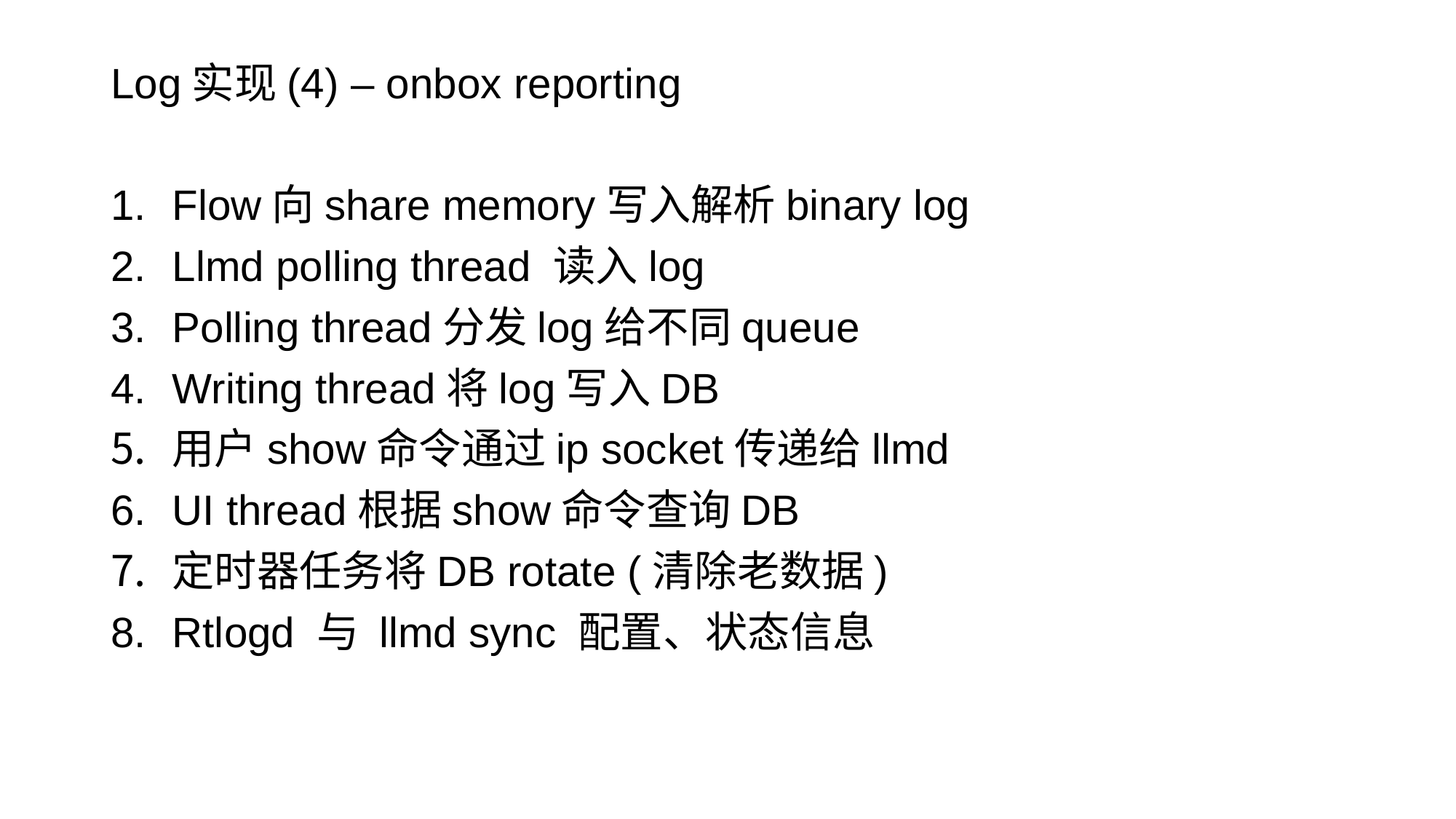

Log实现(4) – onbox reporting

Flow向share memory写入解析binary log
Llmd polling thread 读入log
Polling thread分发log给不同queue
Writing thread将log写入DB
用户show命令通过ip socket传递给llmd
UI thread根据show命令查询DB
定时器任务将DB rotate (清除老数据)
Rtlogd 与 llmd sync 配置、状态信息